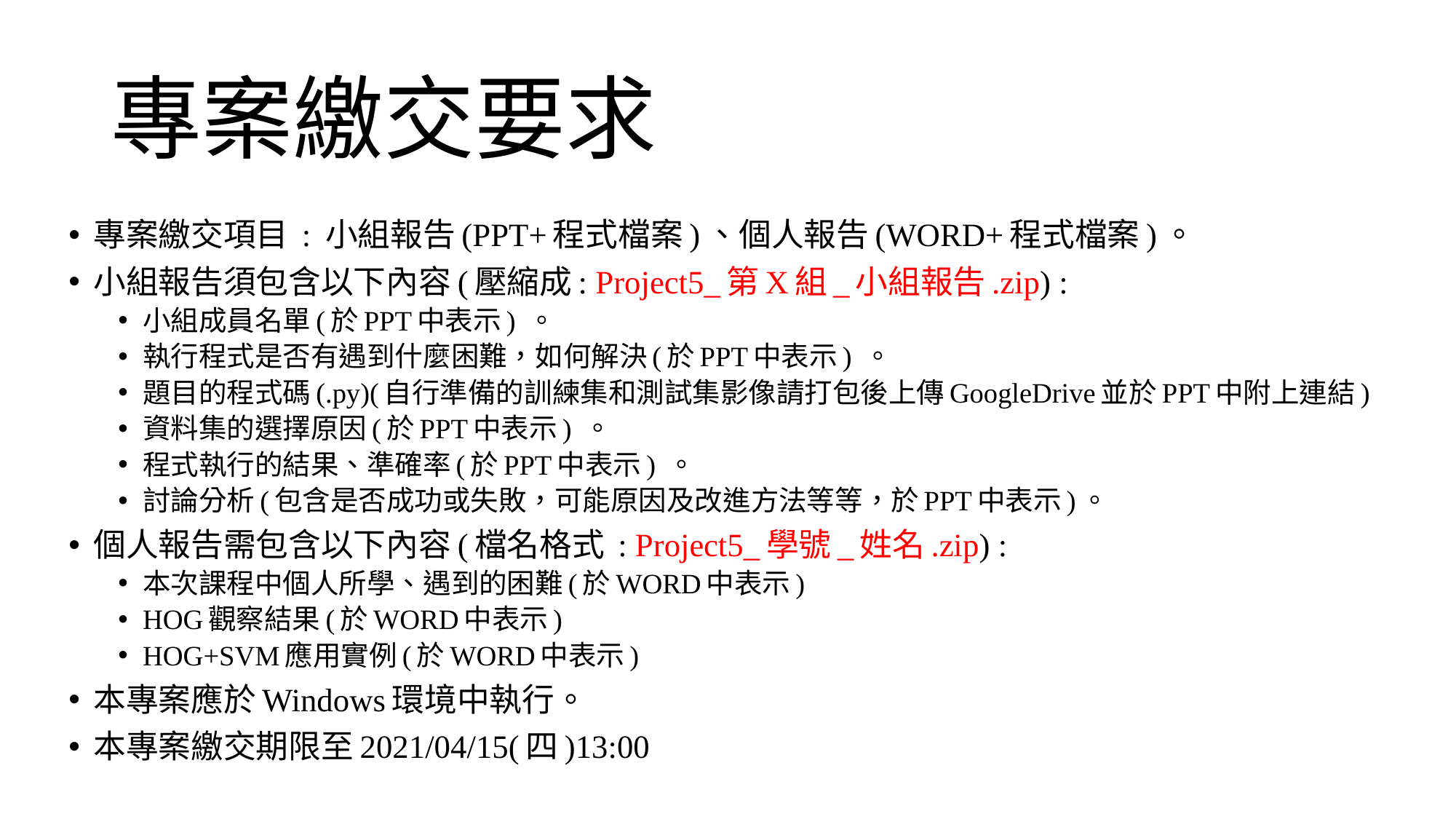

# 專案繳交要求
專案繳交項目 : 小組報告(PPT+程式檔案)、個人報告(WORD+程式檔案)。
小組報告須包含以下內容(壓縮成: Project5_第X組_小組報告.zip) :
小組成員名單(於PPT中表示) 。
執行程式是否有遇到什麼困難，如何解決(於PPT中表示) 。
題目的程式碼(.py)(自行準備的訓練集和測試集影像請打包後上傳GoogleDrive並於PPT中附上連結)
資料集的選擇原因(於PPT中表示) 。
程式執行的結果、準確率(於PPT中表示) 。
討論分析(包含是否成功或失敗，可能原因及改進方法等等，於PPT中表示)。
個人報告需包含以下內容(檔名格式 : Project5_學號_姓名.zip) :
本次課程中個人所學、遇到的困難(於WORD中表示)
HOG觀察結果(於WORD中表示)
HOG+SVM應用實例(於WORD中表示)
本專案應於Windows環境中執行。
本專案繳交期限至2021/04/15(四)13:00